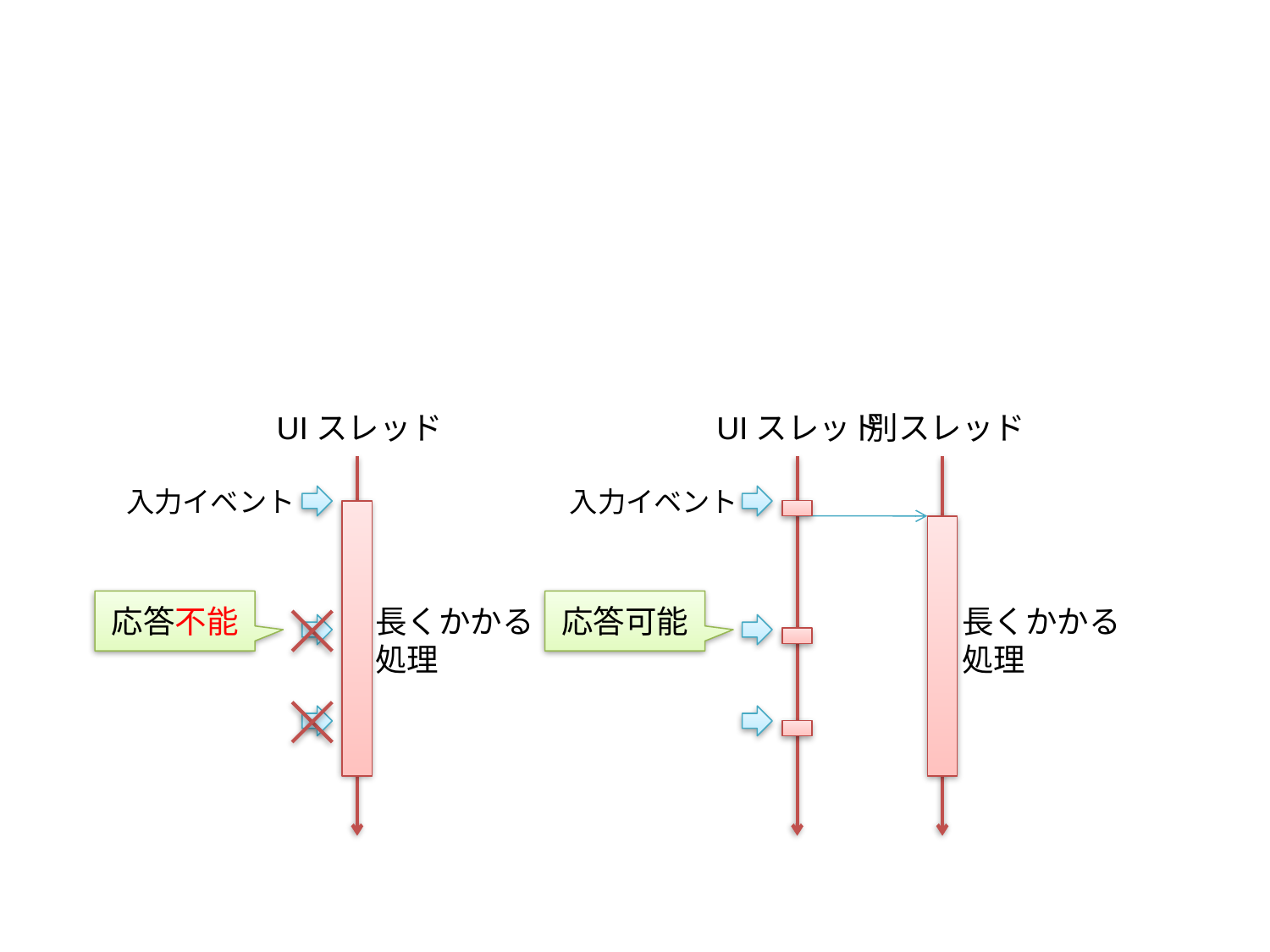

UIスレッド
UIスレッド
別スレッド
入力イベント
入力イベント

応答不能
応答可能
長くかかる
処理
長くかかる
処理